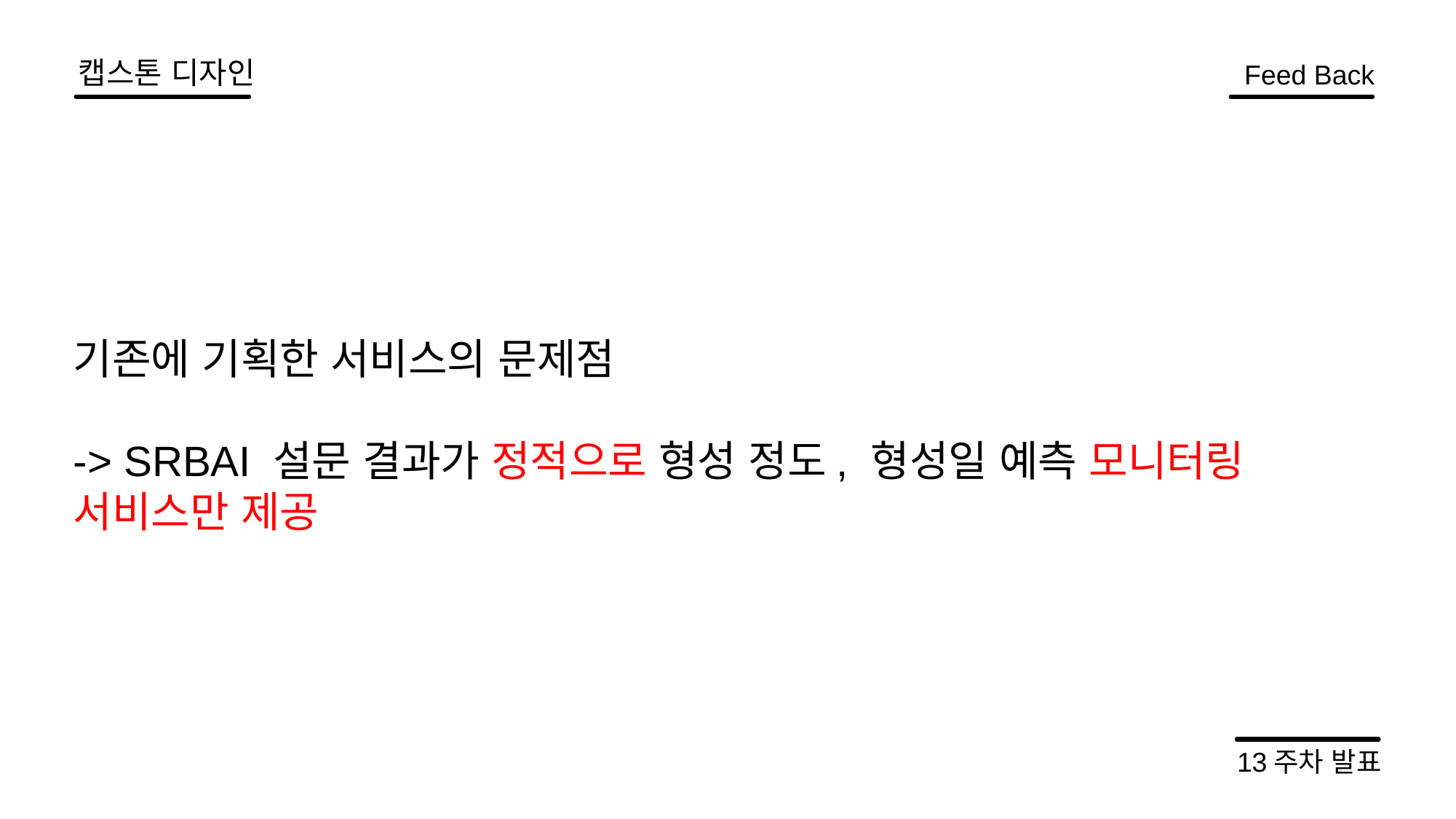

캡스톤 디자인
Feed Back
기존에 기획한 서비스의 문제점

-> SRBAI 설문 결과가 정적으로 형성 정도, 형성일 예측 모니터링 서비스만 제공
13주차 발표